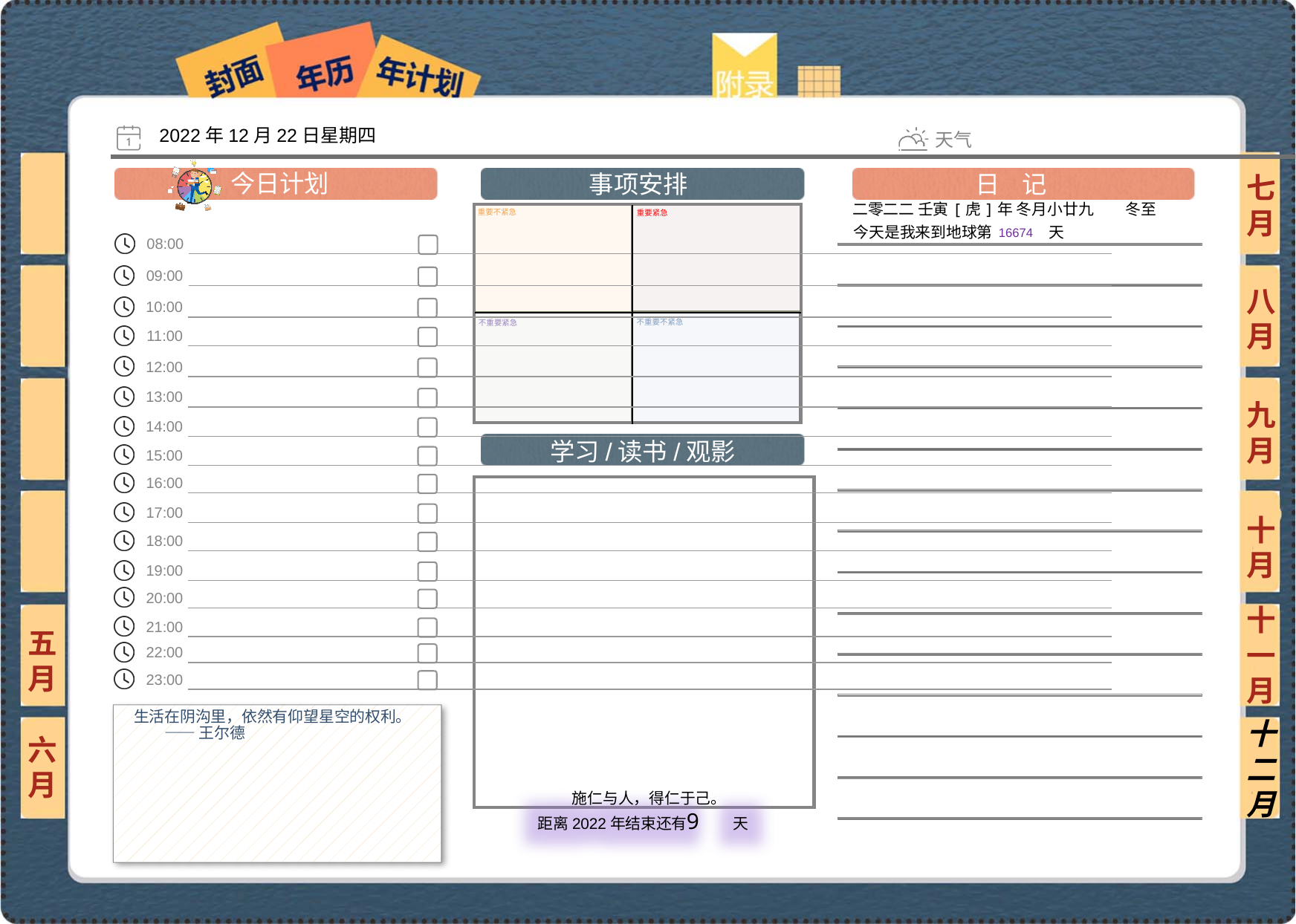

2022年12月22日星期四
七月
二零二二 壬寅[虎]年 冬月小廿九         冬至
16674
八月
九月
十月
十一月
五月
生活在阴沟里，依然有仰望星空的权利。   —— 王尔德

六月
十二月
9
 施仁与人，得仁于己。